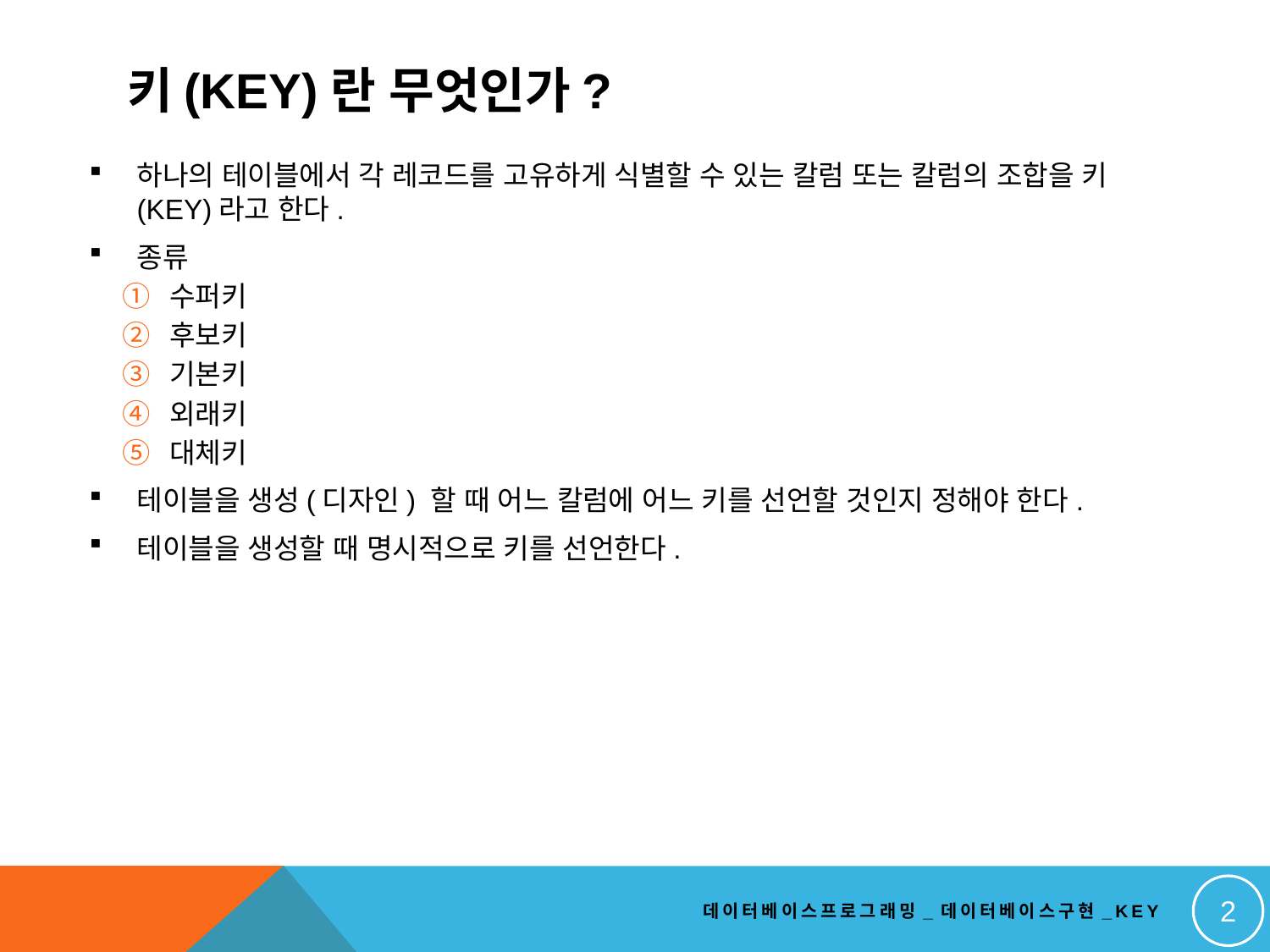

# 키(KEy)란 무엇인가?
하나의 테이블에서 각 레코드를 고유하게 식별할 수 있는 칼럼 또는 칼럼의 조합을 키(KEY)라고 한다.
종류
수퍼키
후보키
기본키
외래키
대체키
테이블을 생성(디자인) 할 때 어느 칼럼에 어느 키를 선언할 것인지 정해야 한다.
테이블을 생성할 때 명시적으로 키를 선언한다.
2
데이터베이스프로그래밍_데이터베이스구현_KEY